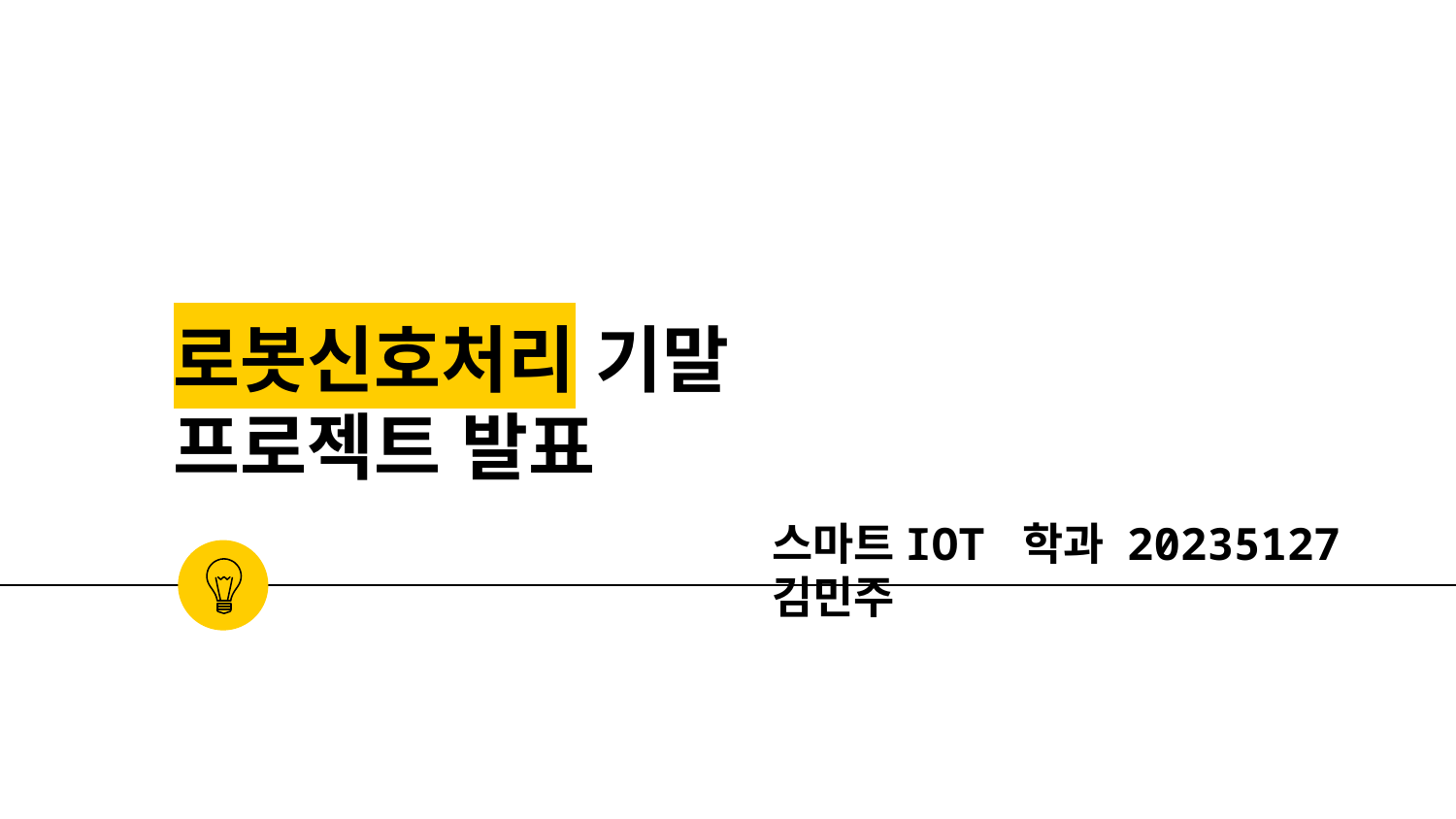

# 로봇신호처리 기말 프로젝트 발표
스마트IOT 학과 20235127 김민주